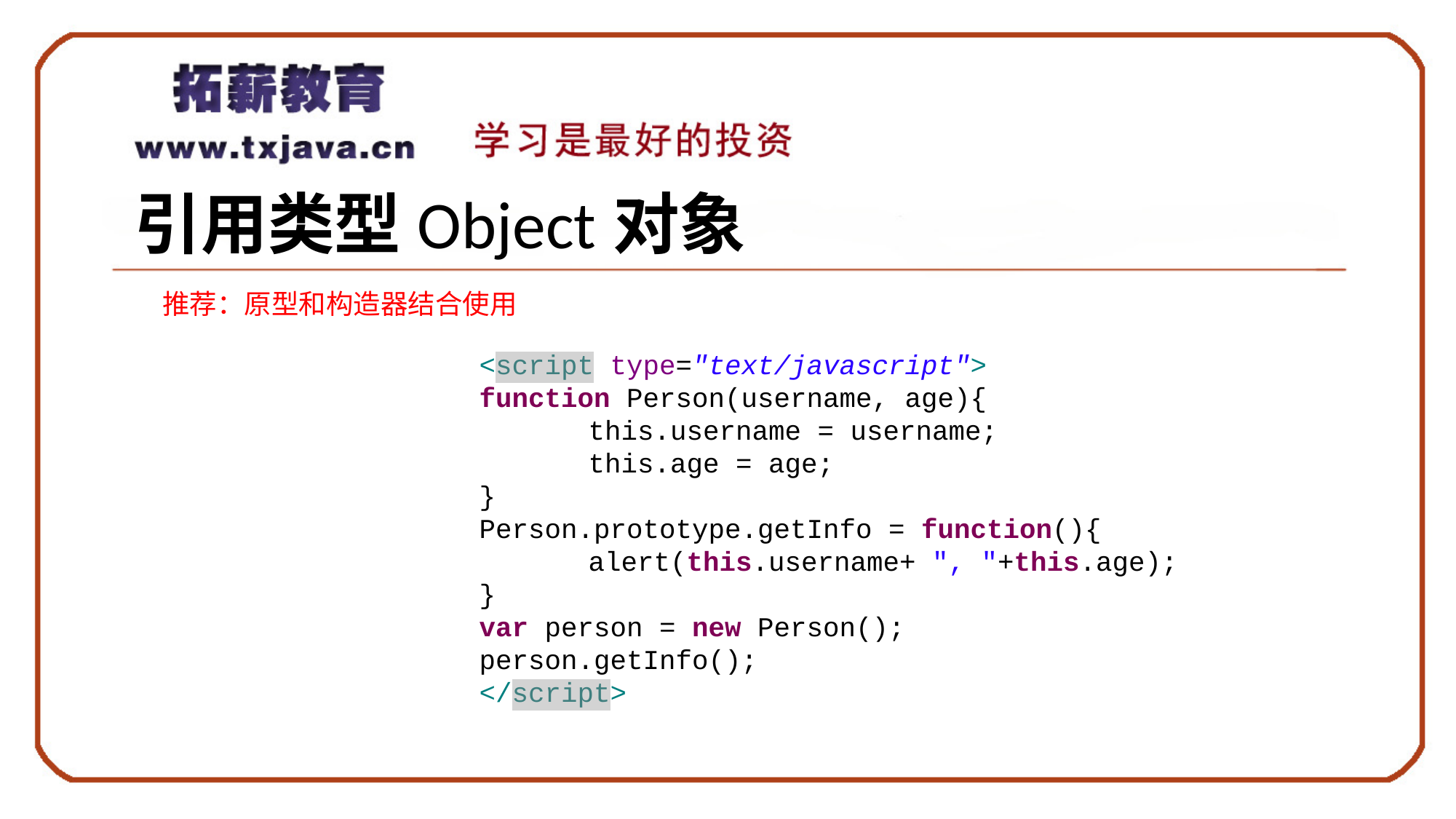

# 引用类型Object对象
推荐：原型和构造器结合使用
<script type="text/javascript">
function Person(username, age){
	this.username = username;
	this.age = age;
}
Person.prototype.getInfo = function(){
	alert(this.username+ ", "+this.age);
}
var person = new Person();
person.getInfo();
</script>